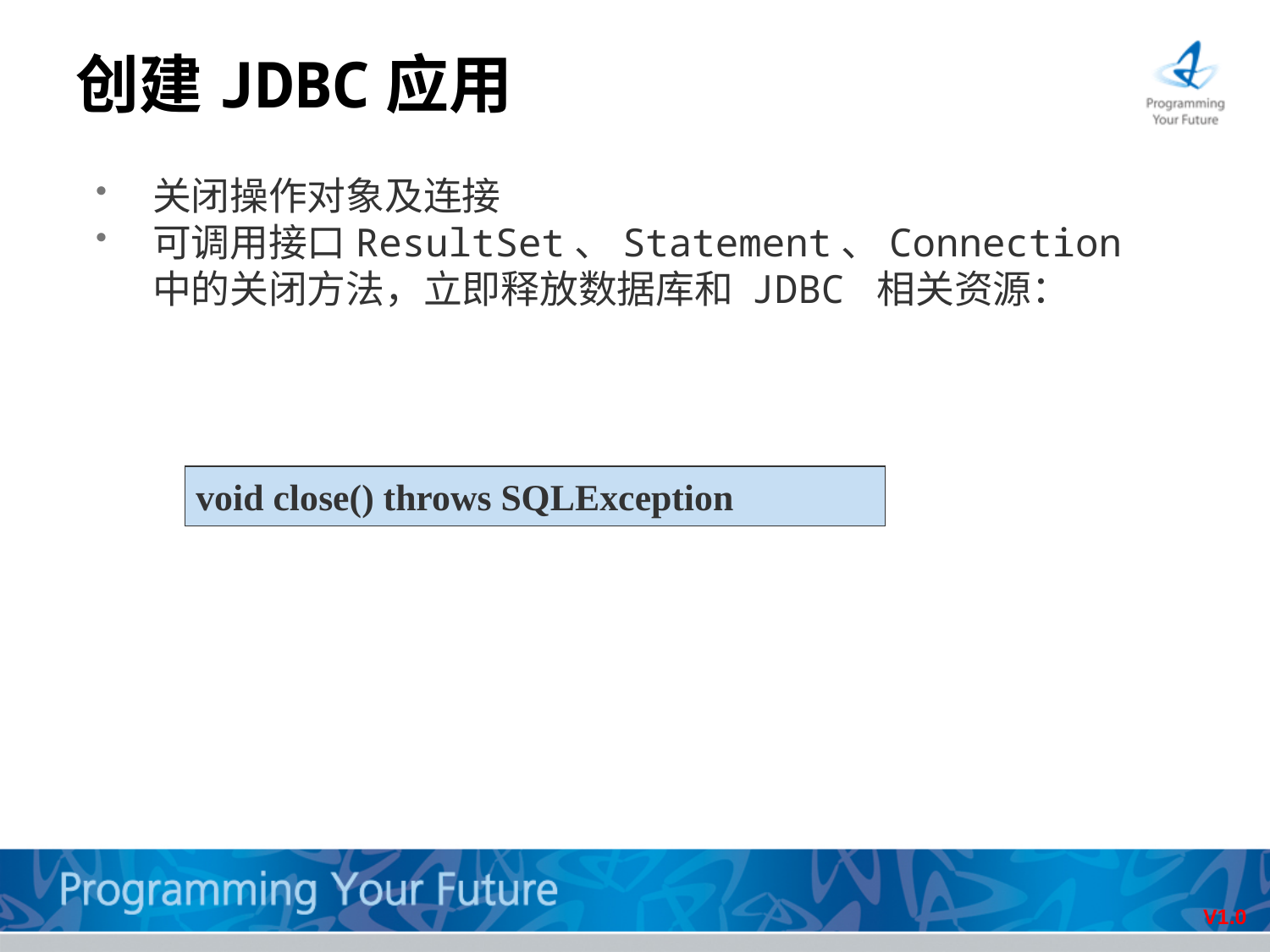

# 创建JDBC应用
关闭操作对象及连接
可调用接口ResultSet、Statement、Connection 中的关闭方法，立即释放数据库和 JDBC 相关资源：

void close() throws SQLException